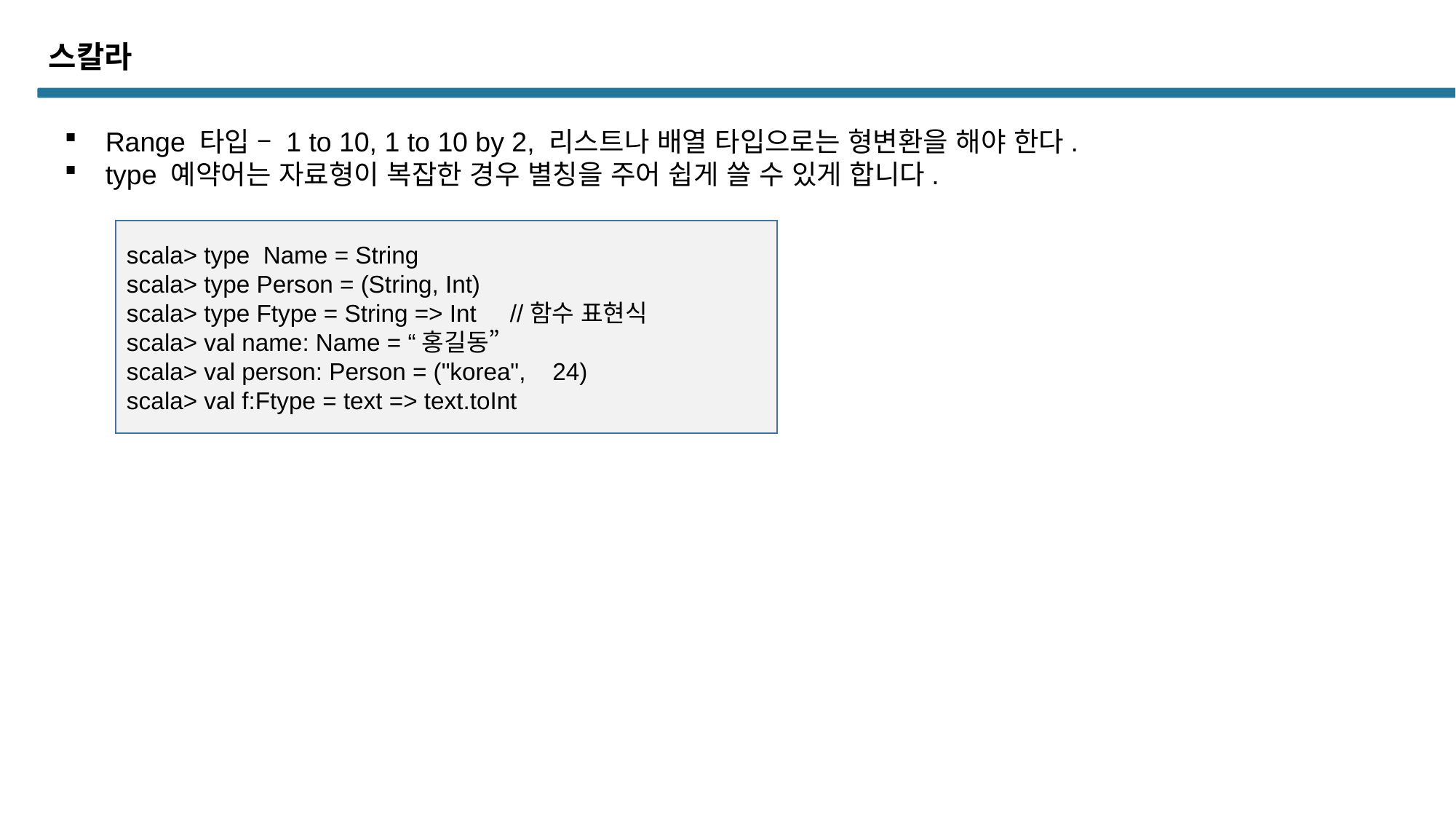

스칼라
Range 타입 – 1 to 10, 1 to 10 by 2, 리스트나 배열 타입으로는 형변환을 해야 한다.
type 예약어는 자료형이 복잡한 경우 별칭을 주어 쉽게 쓸 수 있게 합니다.

scala> type  Name = String
scala> type Person = (String, Int)
scala> type Ftype = String => Int     //함수 표현식
scala> val name: Name = “홍길동”
scala> val person: Person = ("korea",    24)
scala> val f:Ftype = text => text.toInt